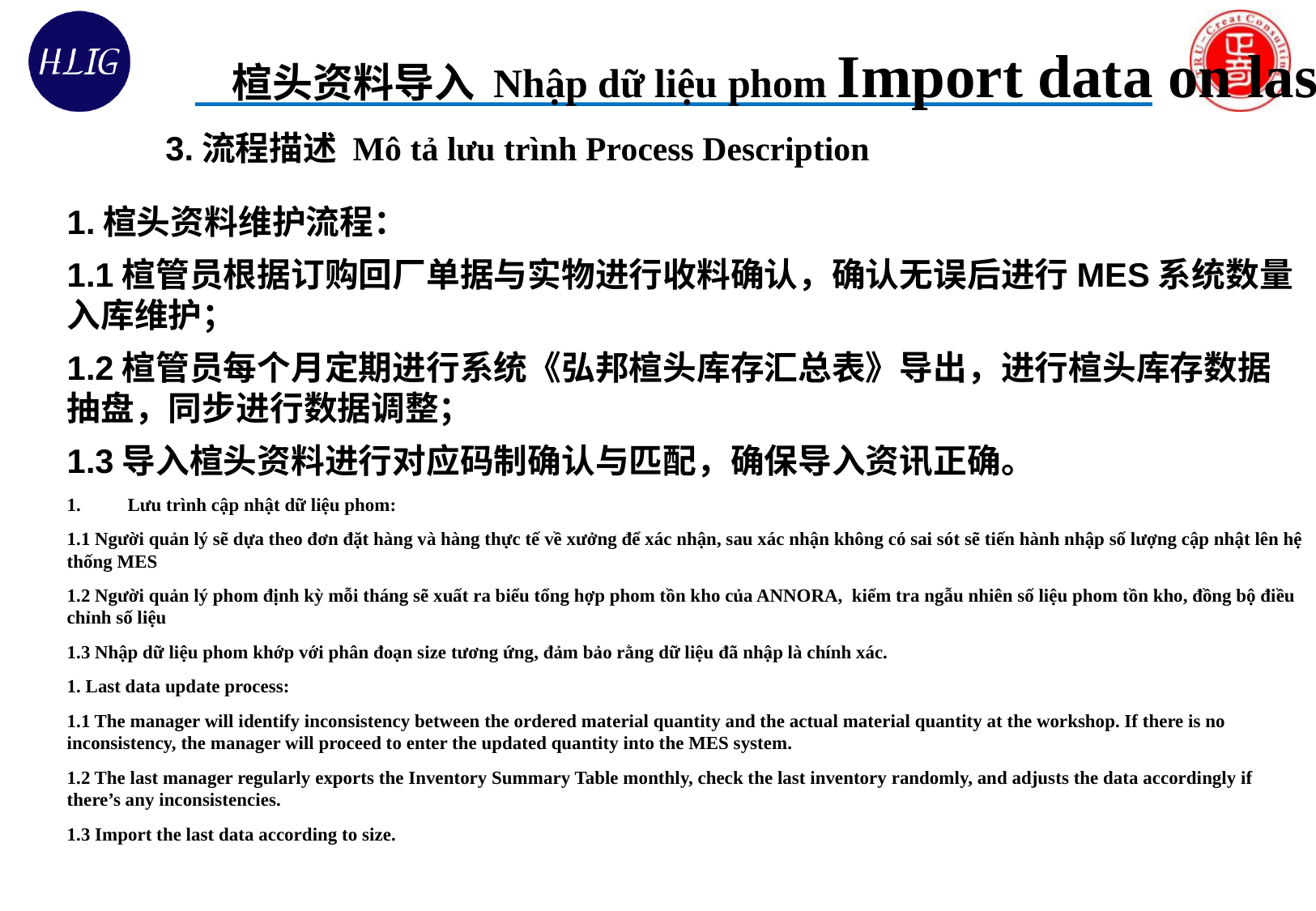

楦头资料导入 Nhập dữ liệu phom Import data on last
3.流程描述 Mô tả lưu trình Process Description
1.楦头资料维护流程：
1.1楦管员根据订购回厂单据与实物进行收料确认，确认无误后进行MES系统数量入库维护；
1.2楦管员每个月定期进行系统《弘邦楦头库存汇总表》导出，进行楦头库存数据抽盘，同步进行数据调整；
1.3导入楦头资料进行对应码制确认与匹配，确保导入资讯正确。
Lưu trình cập nhật dữ liệu phom:
1.1 Người quản lý sẽ dựa theo đơn đặt hàng và hàng thực tế về xưởng để xác nhận, sau xác nhận không có sai sót sẽ tiến hành nhập số lượng cập nhật lên hệ thống MES
1.2 Người quản lý phom định kỳ mỗi tháng sẽ xuất ra biểu tổng hợp phom tồn kho của ANNORA,  kiểm tra ngẫu nhiên số liệu phom tồn kho, đồng bộ điều chỉnh số liệu
1.3 Nhập dữ liệu phom khớp với phân đoạn size tương ứng, đảm bảo rằng dữ liệu đã nhập là chính xác.
1. Last data update process:
1.1 The manager will identify inconsistency between the ordered material quantity and the actual material quantity at the workshop. If there is no inconsistency, the manager will proceed to enter the updated quantity into the MES system.
1.2 The last manager regularly exports the Inventory Summary Table monthly, check the last inventory randomly, and adjusts the data accordingly if there’s any inconsistencies.
1.3 Import the last data according to size.